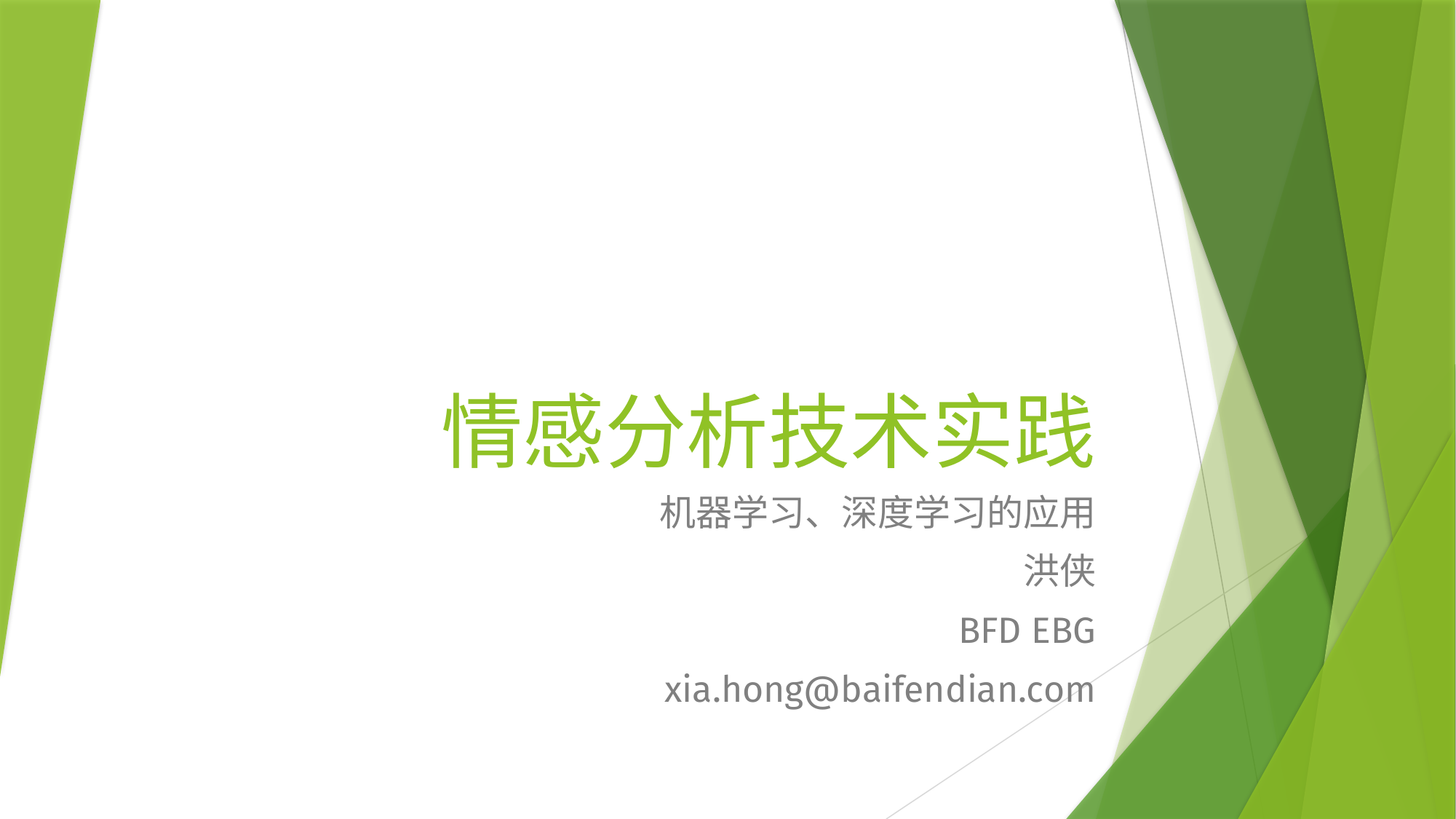

# 情感分析技术实践
机器学习、深度学习的应用
洪侠
BFD EBG
xia.hong@baifendian.com